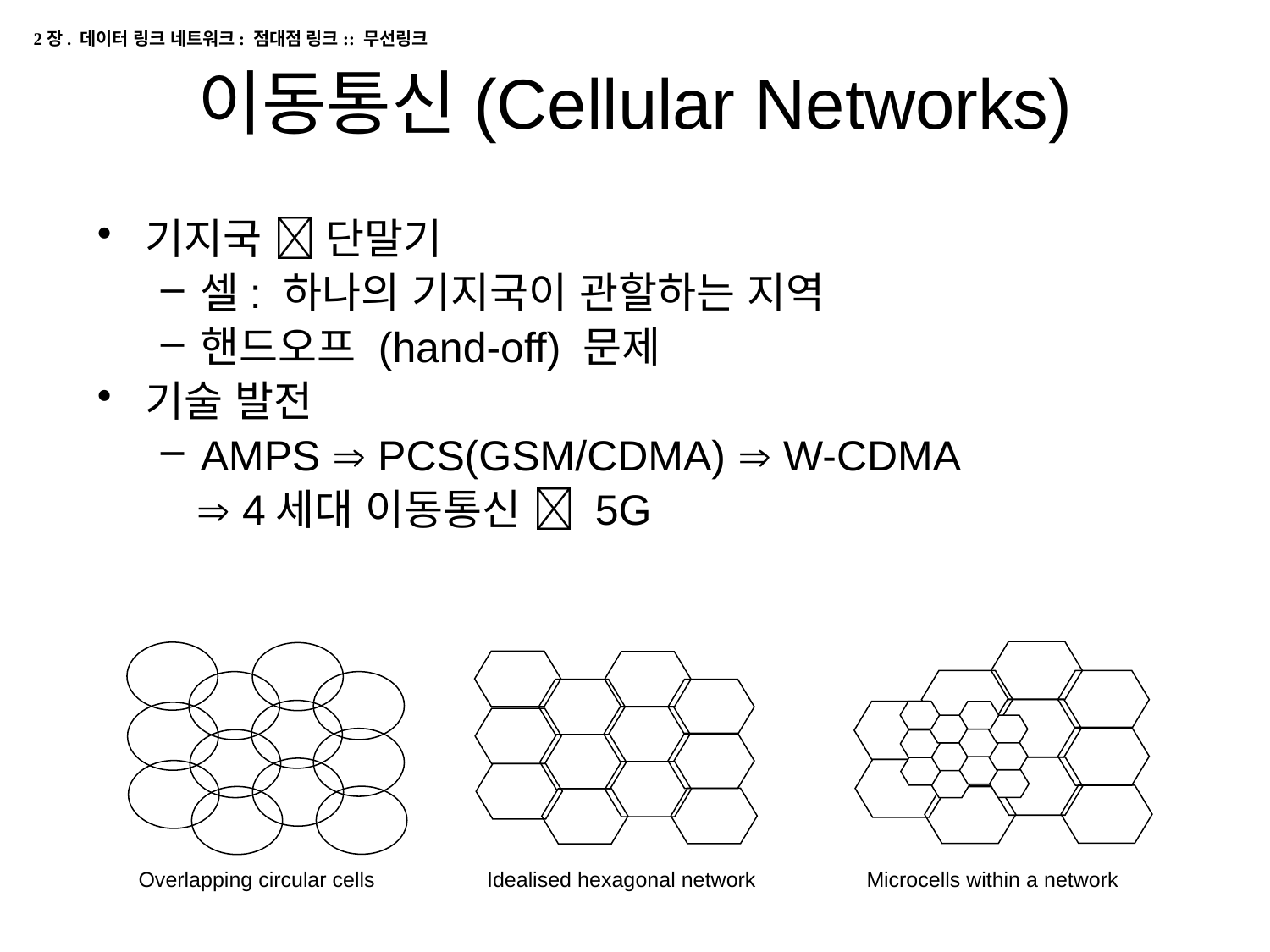

2장. 데이터 링크 네트워크: 점대점 링크:: 무선링크
# 이동통신(Cellular Networks)
기지국 ↔ 단말기
셀: 하나의 기지국이 관할하는 지역
핸드오프 (hand-off) 문제
기술 발전
AMPS ⇒ PCS(GSM/CDMA) ⇒ W-CDMA
   ⇒ 4세대 이동통신 ⇒ 5G

Overlapping circular cells

Idealised hexagonal network
Microcells within a network